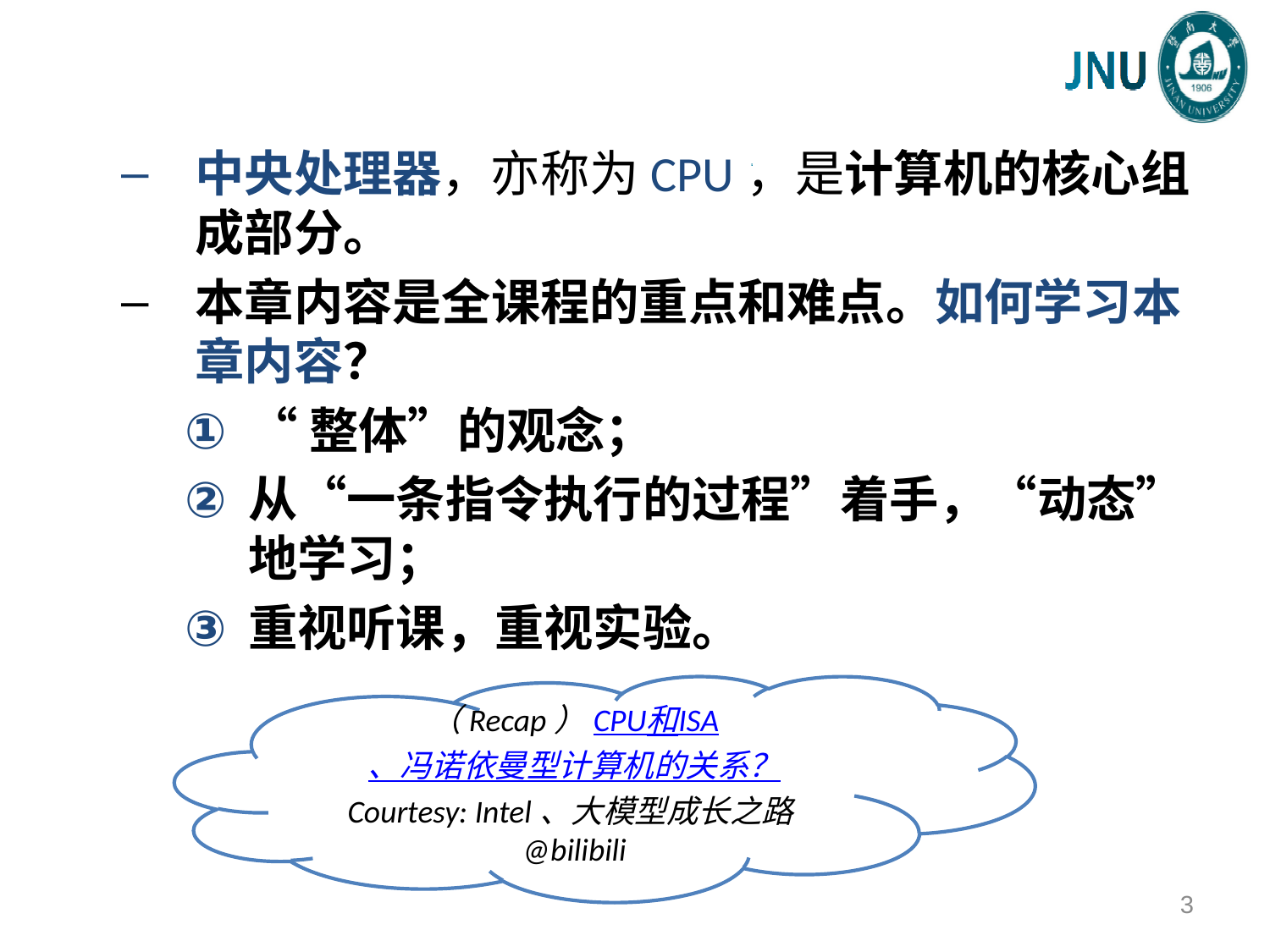

中央处理器，亦称为CPU，是计算机的核心组成部分。
本章内容是全课程的重点和难点。如何学习本章内容？
“整体”的观念；
从“一条指令执行的过程”着手，“动态”地学习；
重视听课，重视实验。
（Recap）CPU和ISA、冯诺依曼型计算机的关系？
Courtesy: Intel、大模型成长之路@bilibili
3